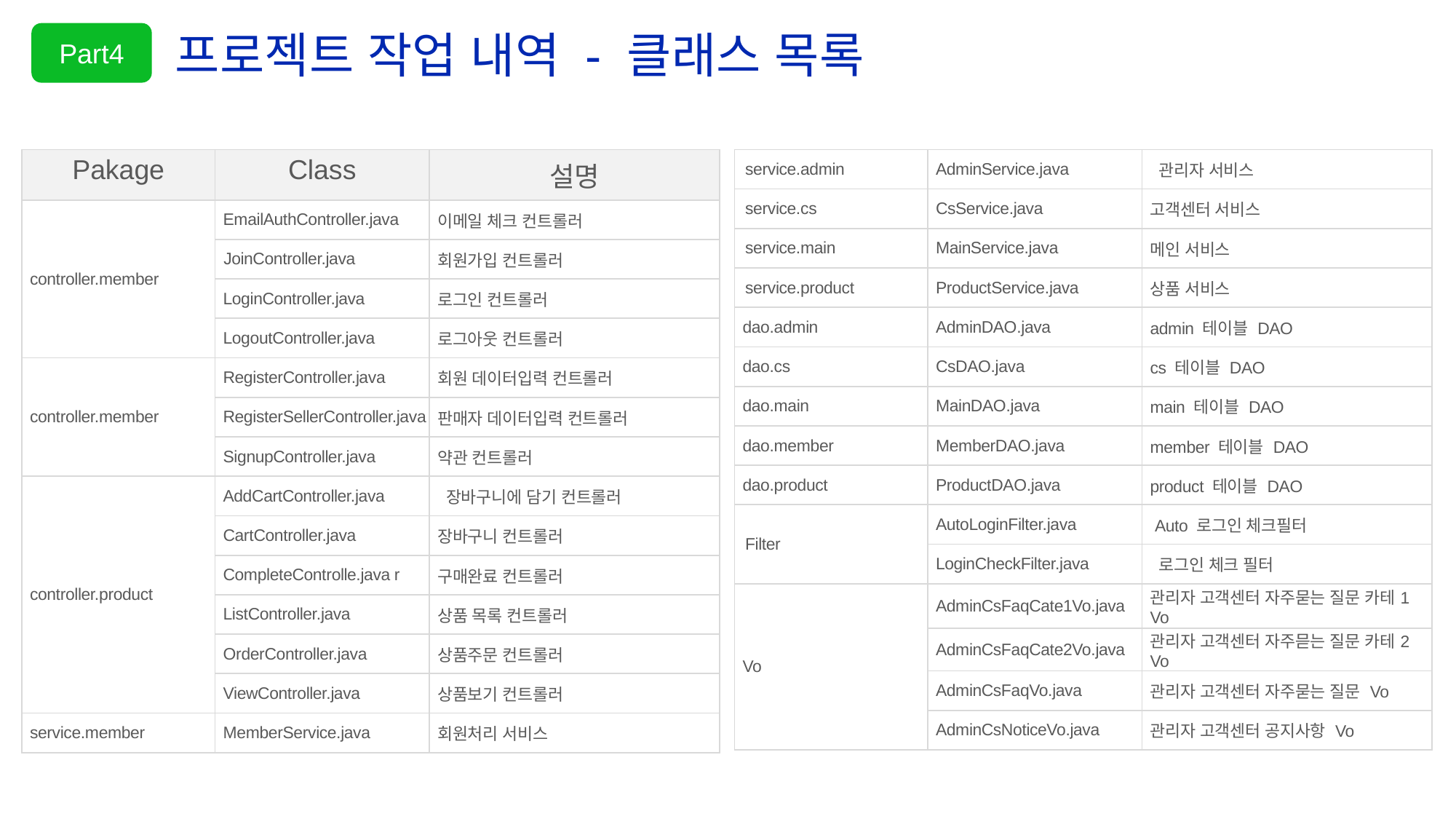

# 프로젝트 작업 내역 - 클래스 목록
Part4
| Pakage | Class | 설명 |
| --- | --- | --- |
| controller.member | EmailAuthController.java | 이메일 체크 컨트롤러 |
|  | JoinController.java | 회원가입 컨트롤러 |
|  | LoginController.java | 로그인 컨트롤러 |
|  | LogoutController.java | 로그아웃 컨트롤러 |
| controller.member | RegisterController.java | 회원 데이터입력 컨트롤러 |
|  | RegisterSellerController.java | 판매자 데이터입력 컨트롤러 |
|  | SignupController.java | 약관 컨트롤러 |
| controller.product | AddCartController.java | 장바구니에 담기 컨트롤러 |
|  | CartController.java | 장바구니 컨트롤러 |
|  | CompleteControlle.java r | 구매완료 컨트롤러 |
|  | ListController.java | 상품 목록 컨트롤러 |
|  | OrderController.java | 상품주문 컨트롤러 |
|  | ViewController.java | 상품보기 컨트롤러 |
| service.member | MemberService.java | 회원처리 서비스 |
| service.admin | AdminService.java | 관리자 서비스 |
| --- | --- | --- |
| service.cs | CsService.java | 고객센터 서비스 |
| service.main | MainService.java | 메인 서비스 |
| service.product | ProductService.java | 상품 서비스 |
| dao.admin | AdminDAO.java | admin 테이블 DAO |
| dao.cs | CsDAO.java | cs 테이블 DAO |
| dao.main | MainDAO.java | main 테이블 DAO |
| dao.member | MemberDAO.java | member 테이블 DAO |
| dao.product | ProductDAO.java | product 테이블 DAO |
| Filter | AutoLoginFilter.java | Auto 로그인 체크필터 |
|  | LoginCheckFilter.java | 로그인 체크 필터 |
| Vo | AdminCsFaqCate1Vo.java | 관리자 고객센터 자주묻는 질문 카테1 Vo |
|  | AdminCsFaqCate2Vo.java | 관리자 고객센터 자주믇는 질문 카테2 Vo |
|  | AdminCsFaqVo.java | 관리자 고객센터 자주묻는 질문 Vo |
|  | AdminCsNoticeVo.java | 관리자 고객센터 공지사항 Vo |